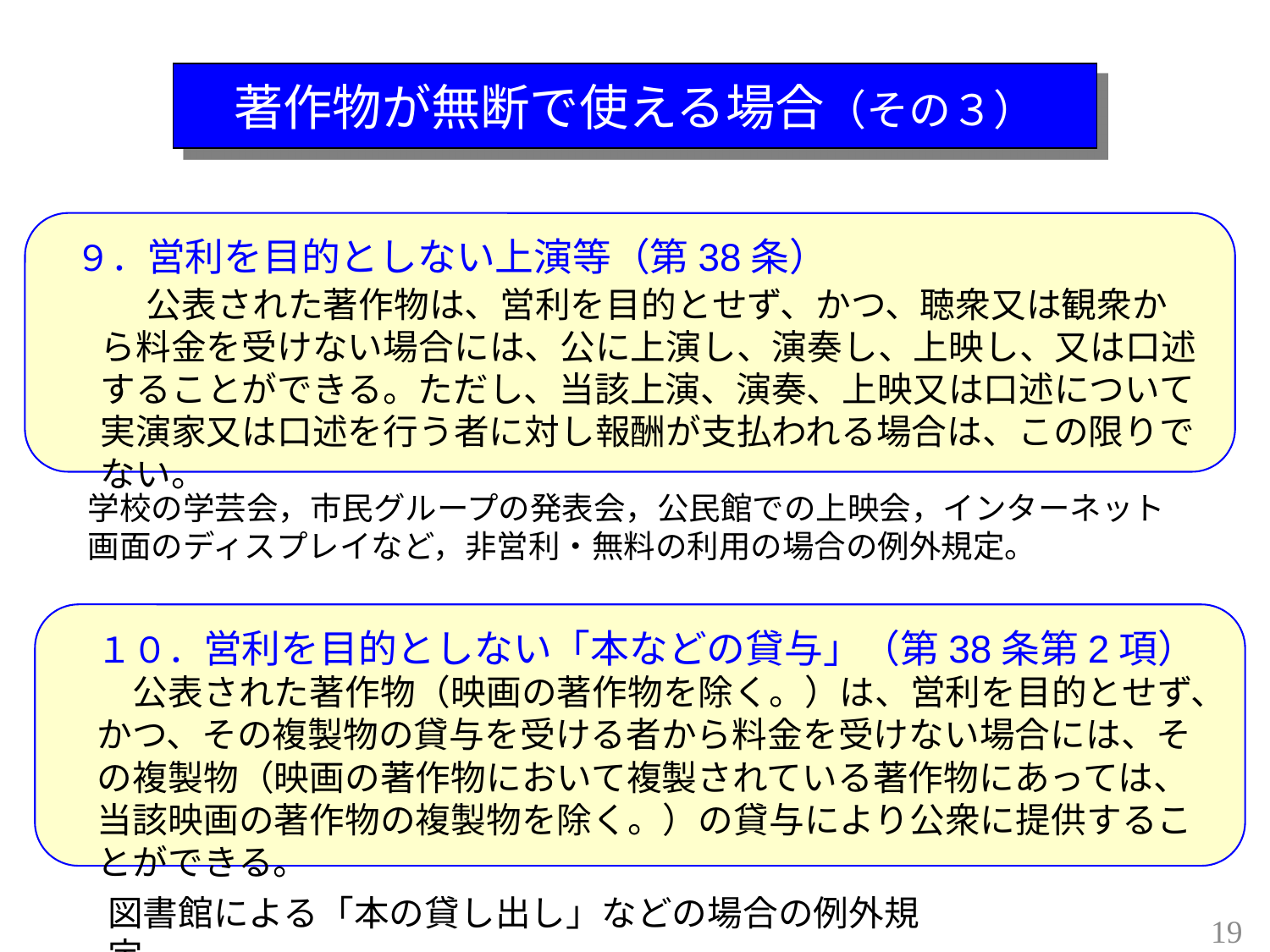

著作物が無断で使える場合（その３）

９．営利を目的としない上演等（第38条）
　　公表された著作物は、営利を目的とせず、かつ、聴衆又は観衆から料金を受けない場合には、公に上演し、演奏し、上映し、又は口述することができる。ただし、当該上演、演奏、上映又は口述について実演家又は口述を行う者に対し報酬が支払われる場合は、この限りでない。
学校の学芸会，市民グループの発表会，公民館での上映会，インターネット画面のディスプレイなど，非営利・無料の利用の場合の例外規定。

１０．営利を目的としない「本などの貸与」（第38条第2項）
　公表された著作物（映画の著作物を除く。）は、営利を目的とせず、かつ、その複製物の貸与を受ける者から料金を受けない場合には、その複製物（映画の著作物において複製されている著作物にあっては、当該映画の著作物の複製物を除く。）の貸与により公衆に提供することができる。
図書館による「本の貸し出し」などの場合の例外規定。
19